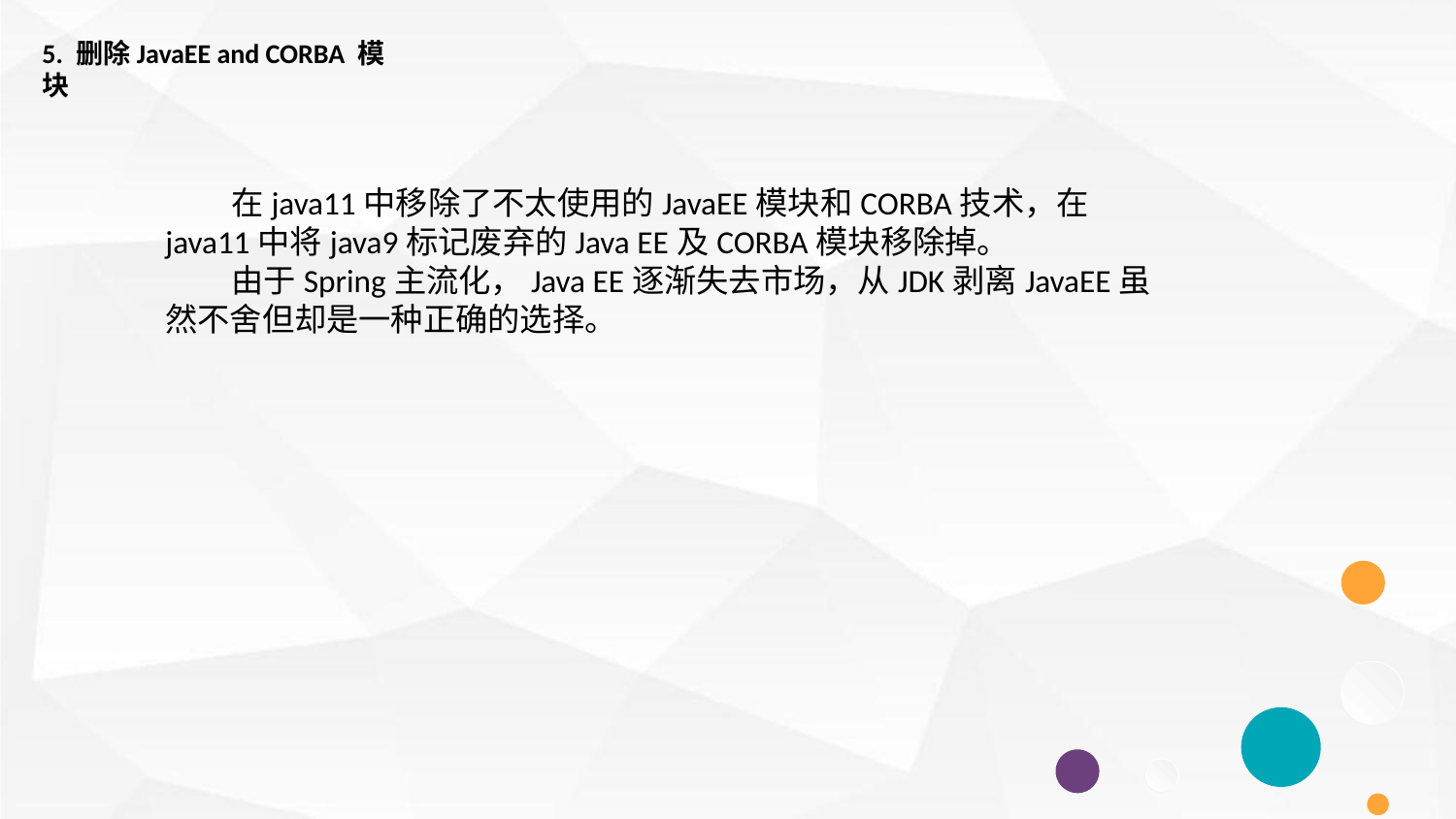

5. 删除JavaEE and CORBA 模块
        在java11中移除了不太使用的JavaEE模块和CORBA技术，在java11中将java9标记废弃的Java EE及CORBA模块移除掉。
        由于Spring主流化，Java EE逐渐失去市场，从JDK剥离JavaEE虽然不舍但却是一种正确的选择。